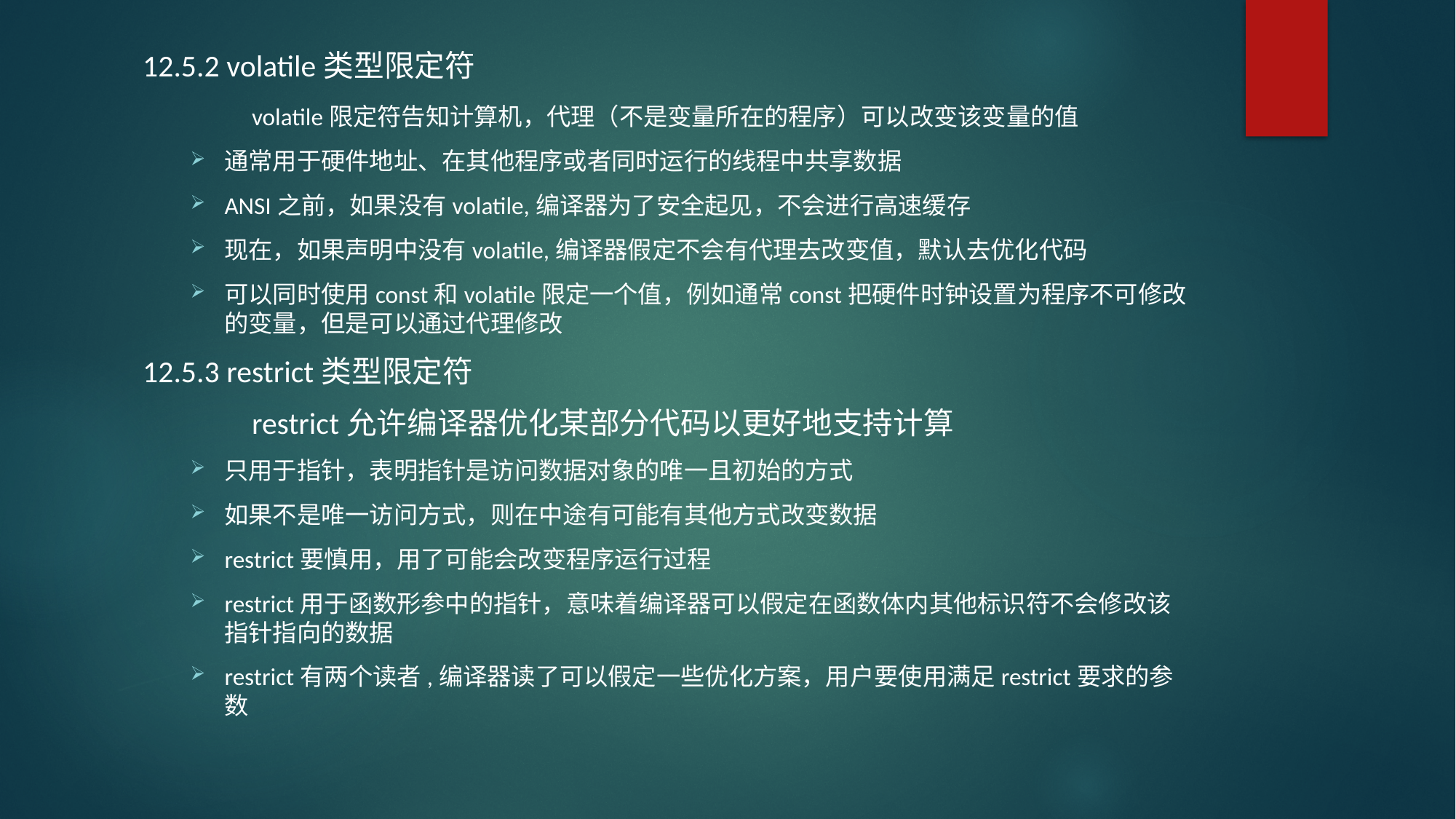

12.5.2 volatile类型限定符
	volatile限定符告知计算机，代理（不是变量所在的程序）可以改变该变量的值
通常用于硬件地址、在其他程序或者同时运行的线程中共享数据
ANSI之前，如果没有volatile,编译器为了安全起见，不会进行高速缓存
现在，如果声明中没有volatile,编译器假定不会有代理去改变值，默认去优化代码
可以同时使用const和volatile限定一个值，例如通常const把硬件时钟设置为程序不可修改的变量，但是可以通过代理修改
12.5.3 restrict类型限定符
	restrict允许编译器优化某部分代码以更好地支持计算
只用于指针，表明指针是访问数据对象的唯一且初始的方式
如果不是唯一访问方式，则在中途有可能有其他方式改变数据
restrict要慎用，用了可能会改变程序运行过程
restrict用于函数形参中的指针，意味着编译器可以假定在函数体内其他标识符不会修改该指针指向的数据
restrict有两个读者,编译器读了可以假定一些优化方案，用户要使用满足restrict要求的参数